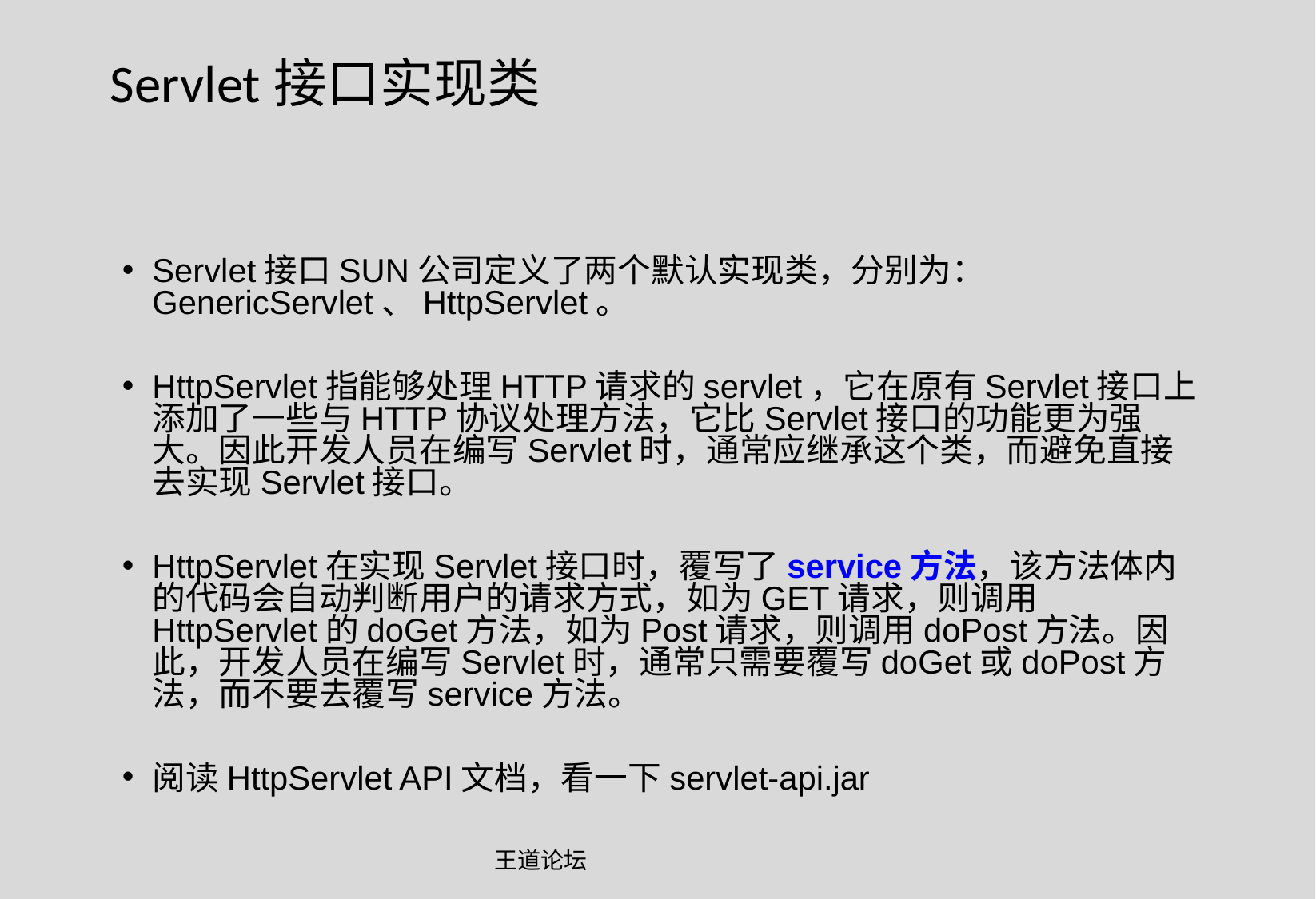

Servlet接口实现类
Servlet接口SUN公司定义了两个默认实现类，分别为：GenericServlet、HttpServlet。

HttpServlet指能够处理HTTP请求的servlet，它在原有Servlet接口上添加了一些与HTTP协议处理方法，它比Servlet接口的功能更为强大。因此开发人员在编写Servlet时，通常应继承这个类，而避免直接去实现Servlet接口。

HttpServlet在实现Servlet接口时，覆写了service方法，该方法体内的代码会自动判断用户的请求方式，如为GET请求，则调用HttpServlet的doGet方法，如为Post请求，则调用doPost方法。因此，开发人员在编写Servlet时，通常只需要覆写doGet或doPost方法，而不要去覆写service方法。

阅读HttpServlet API文档，看一下servlet-api.jar
王道论坛